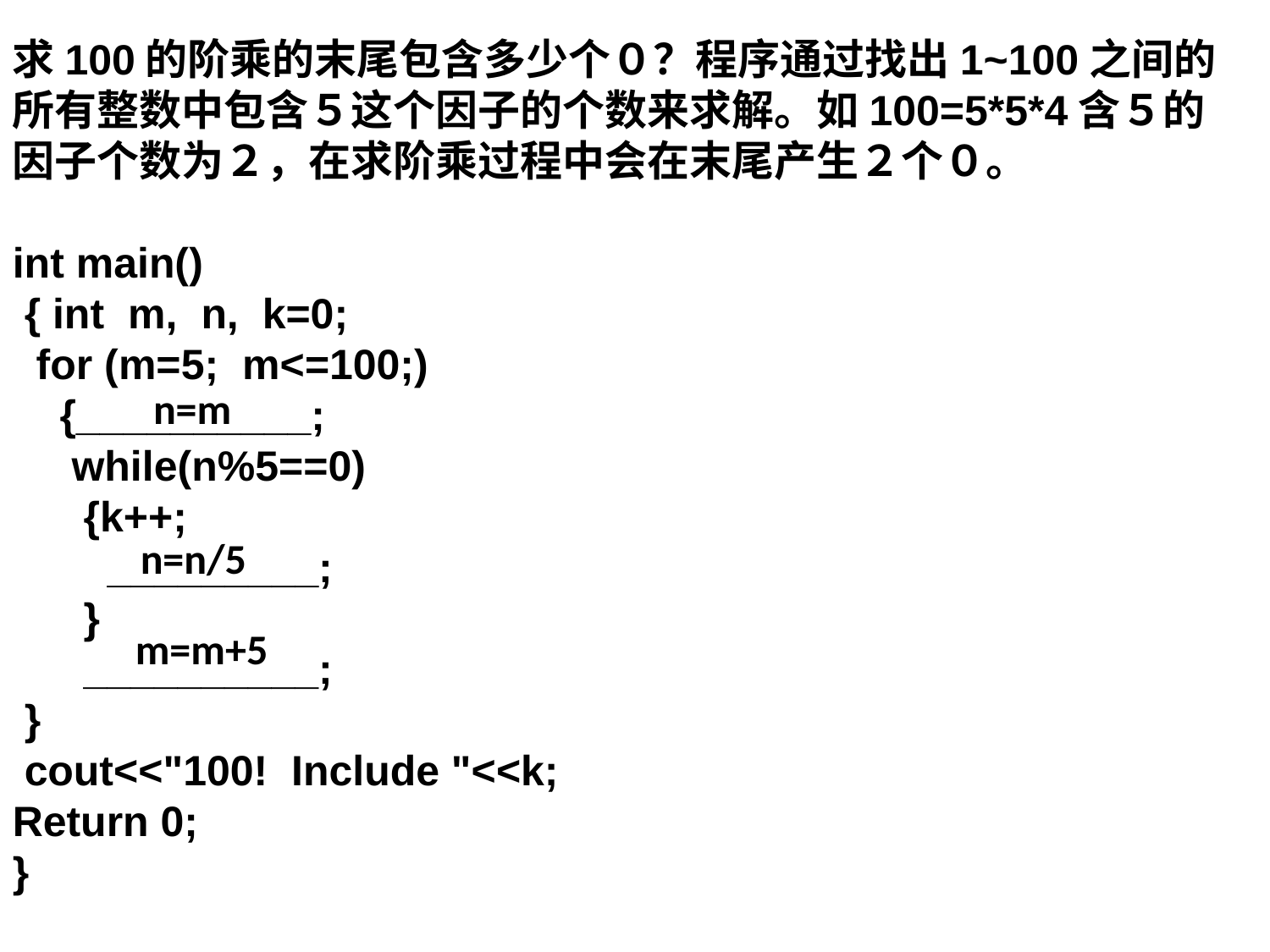

求100的阶乘的末尾包含多少个０？程序通过找出1~100之间的所有整数中包含５这个因子的个数来求解。如100=5*5*4含５的因子个数为２，在求阶乘过程中会在末尾产生２个０。

int main()
 { int  m,  n,  k=0;
  for (m=5;  m<=100;)
    {__________;
     while(n%5==0)
      {k++;
        _________;
      }
      __________;
 }
 cout<<"100!  Include "<<k;
Return 0;
}
 n=m
n=n/5
m=m+5